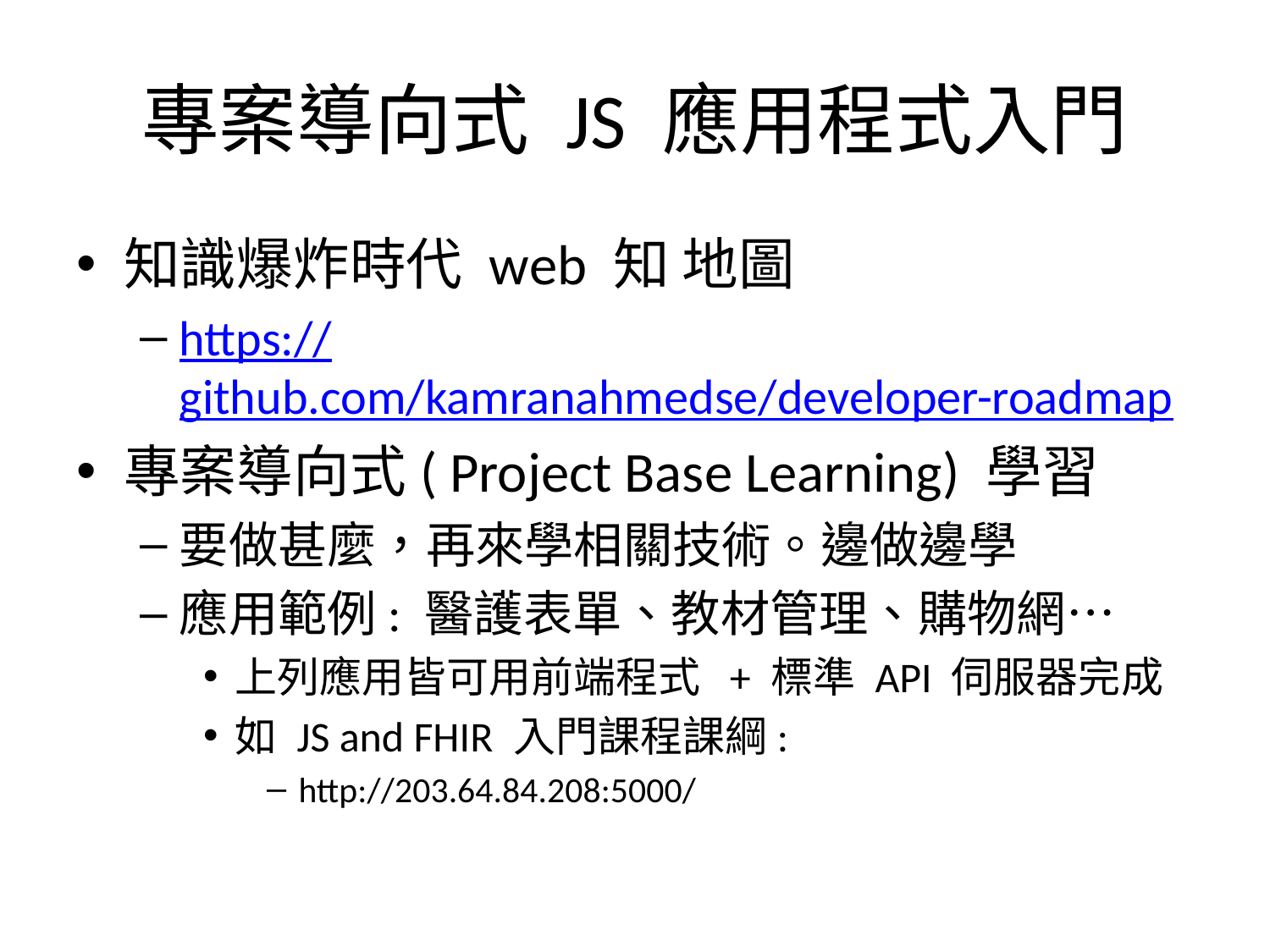

# 專案導向式 JS 應用程式入門
知識爆炸時代 web 知 地圖
https://github.com/kamranahmedse/developer-roadmap
專案導向式( Project Base Learning) 學習
要做甚麼，再來學相關技術。邊做邊學
應用範例: 醫護表單、教材管理、購物網…
上列應用皆可用前端程式  + 標準 API 伺服器完成
如 JS and FHIR 入門課程課綱:
http://203.64.84.208:5000/